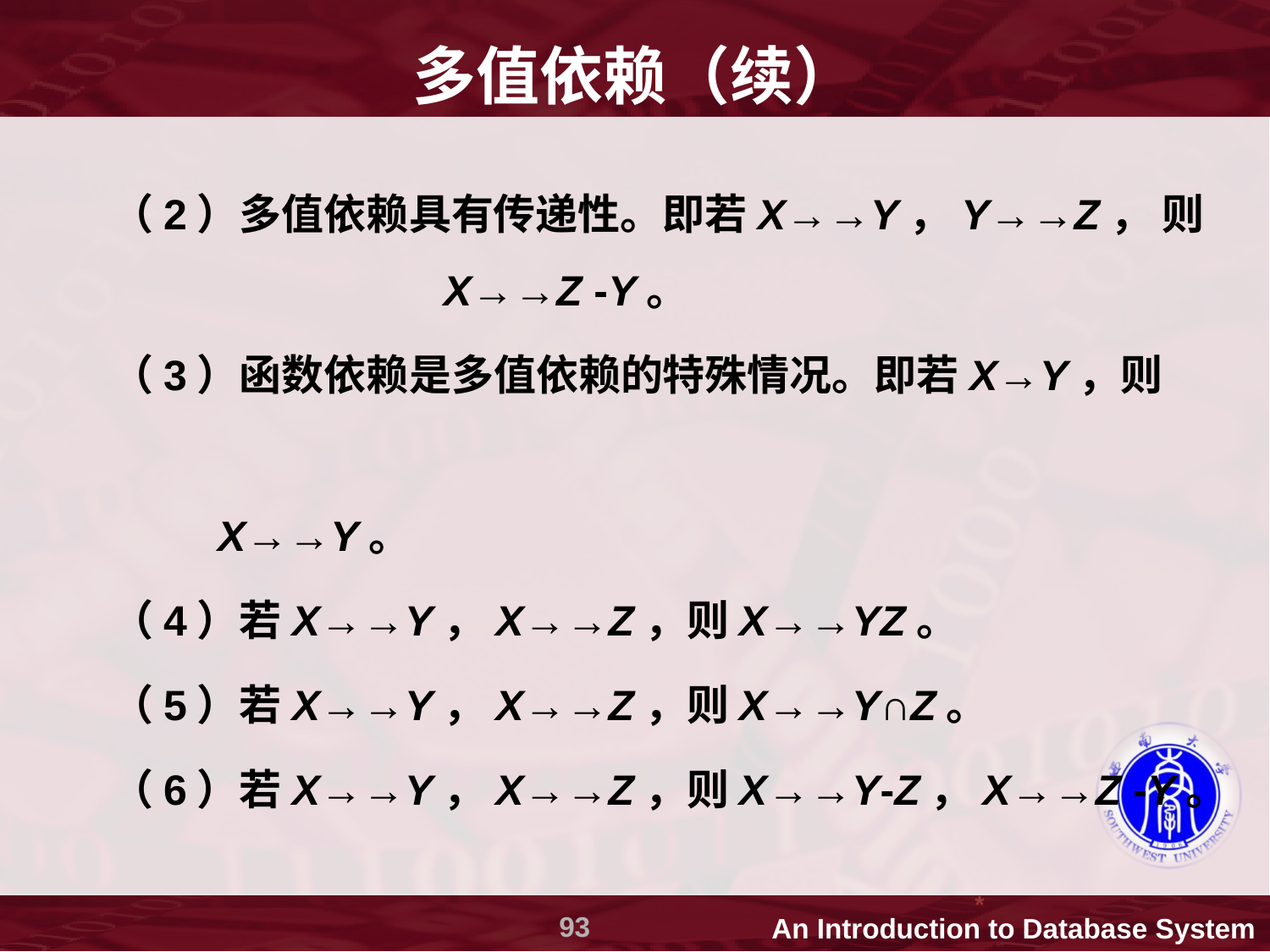

多值依赖（续）
（2）多值依赖具有传递性。即若X→→Y，Y→→Z， 则	  	   X→→Z -Y。
（3）函数依赖是多值依赖的特殊情况。即若X→Y，则
         X→→Y。
（4）若X→→Y，X→→Z，则X→→YZ。
（5）若X→→Y，X→→Z，则X→→Y∩Z。
（6）若X→→Y，X→→Z，则X→→Y-Z，X→→Z -Y。
*
93